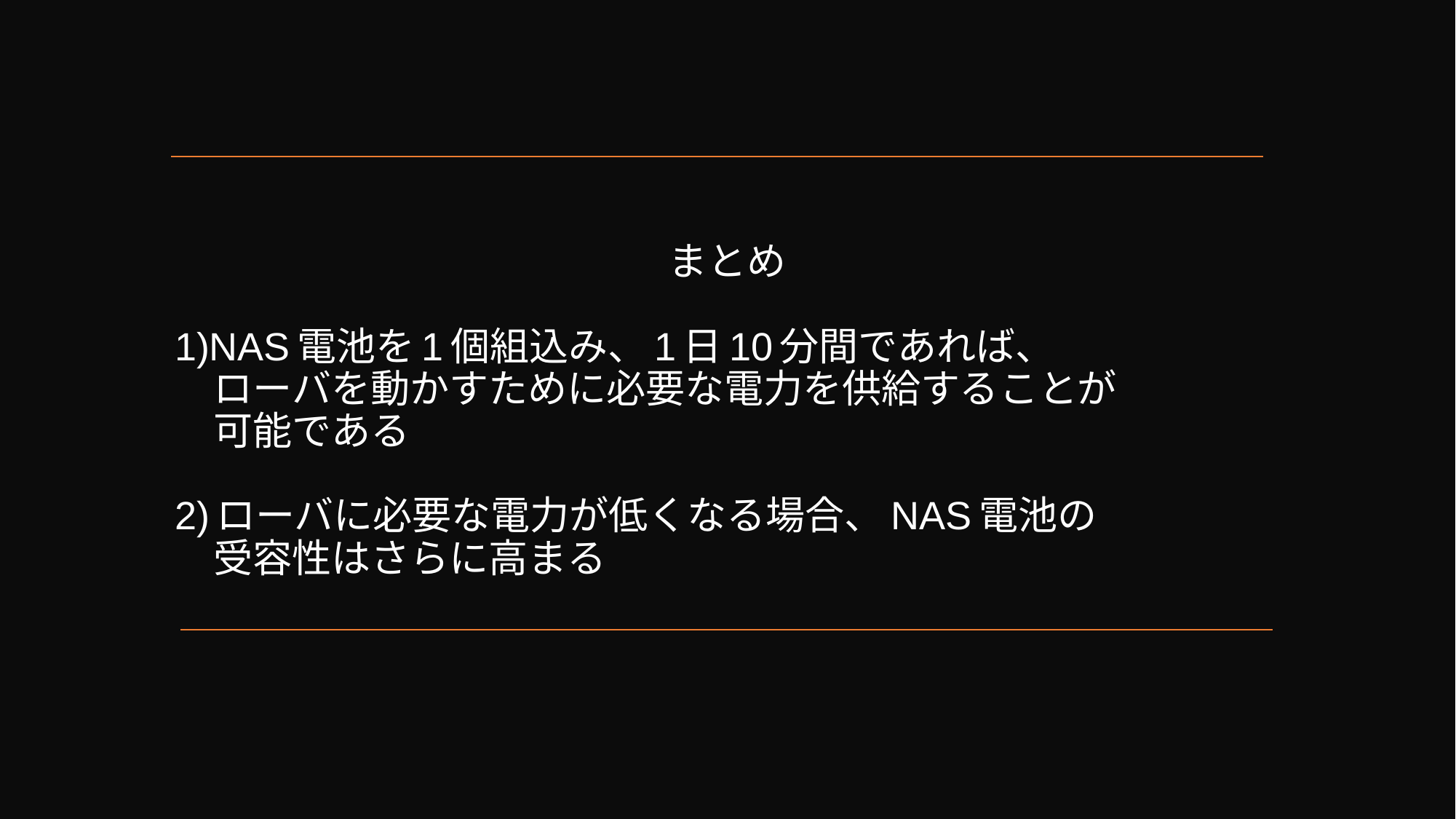

# まとめ

1)NAS電池を1個組込み、1日10分間であれば、
　ローバを動かすために必要な電力を供給することが
　可能である

2)ローバに必要な電力が低くなる場合、NAS電池の
　受容性はさらに高まる